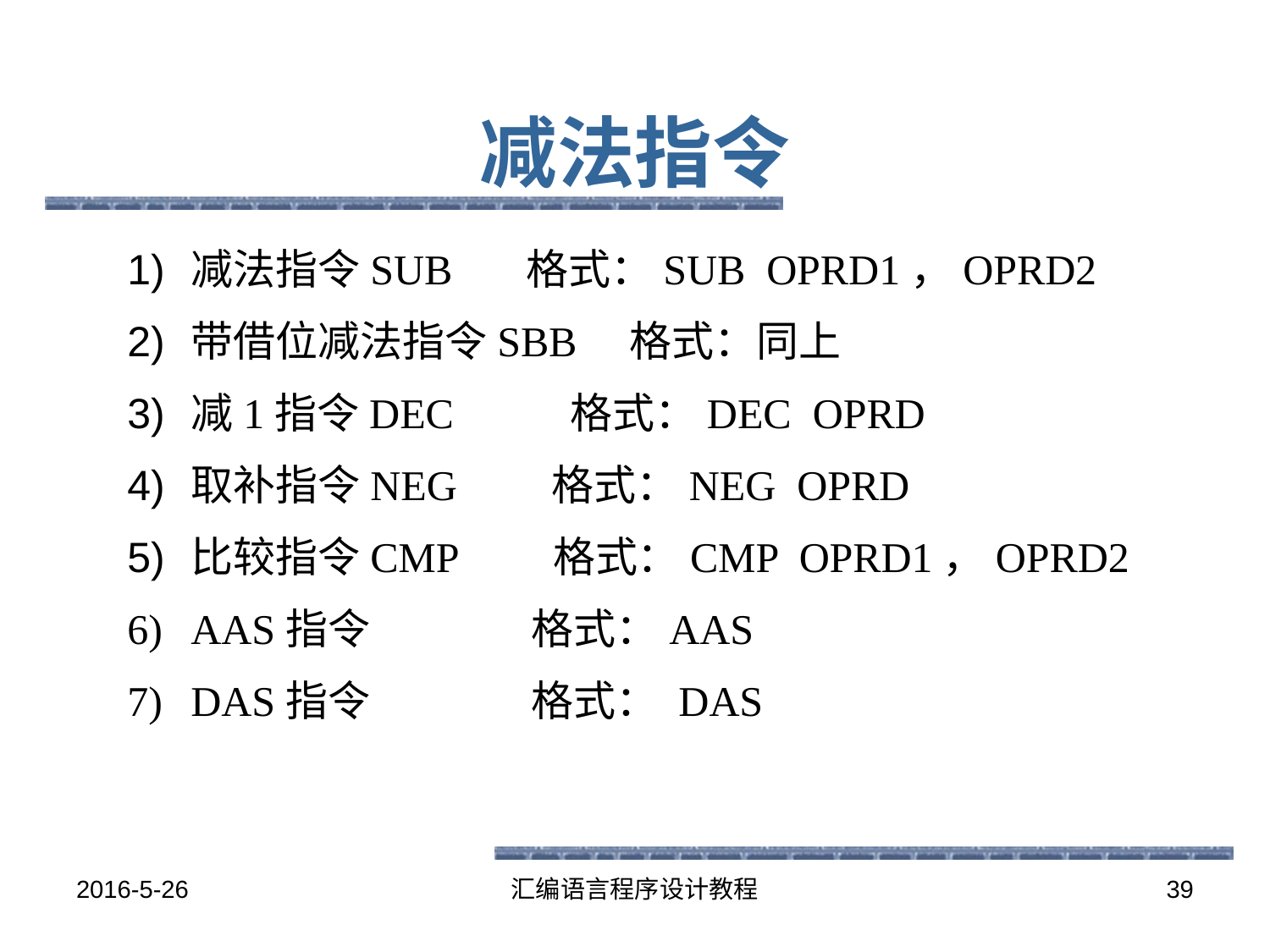

# 减法指令
减法指令SUB      格式：SUB  OPRD1，OPRD2
带借位减法指令SBB    格式：同上
减1指令DEC          格式：DEC  OPRD
取补指令NEG        格式：NEG  OPRD
比较指令CMP        格式：CMP  OPRD1，OPRD2
AAS指令                 格式：AAS
DAS指令                 格式： DAS
2016-5-26
汇编语言程序设计教程
39